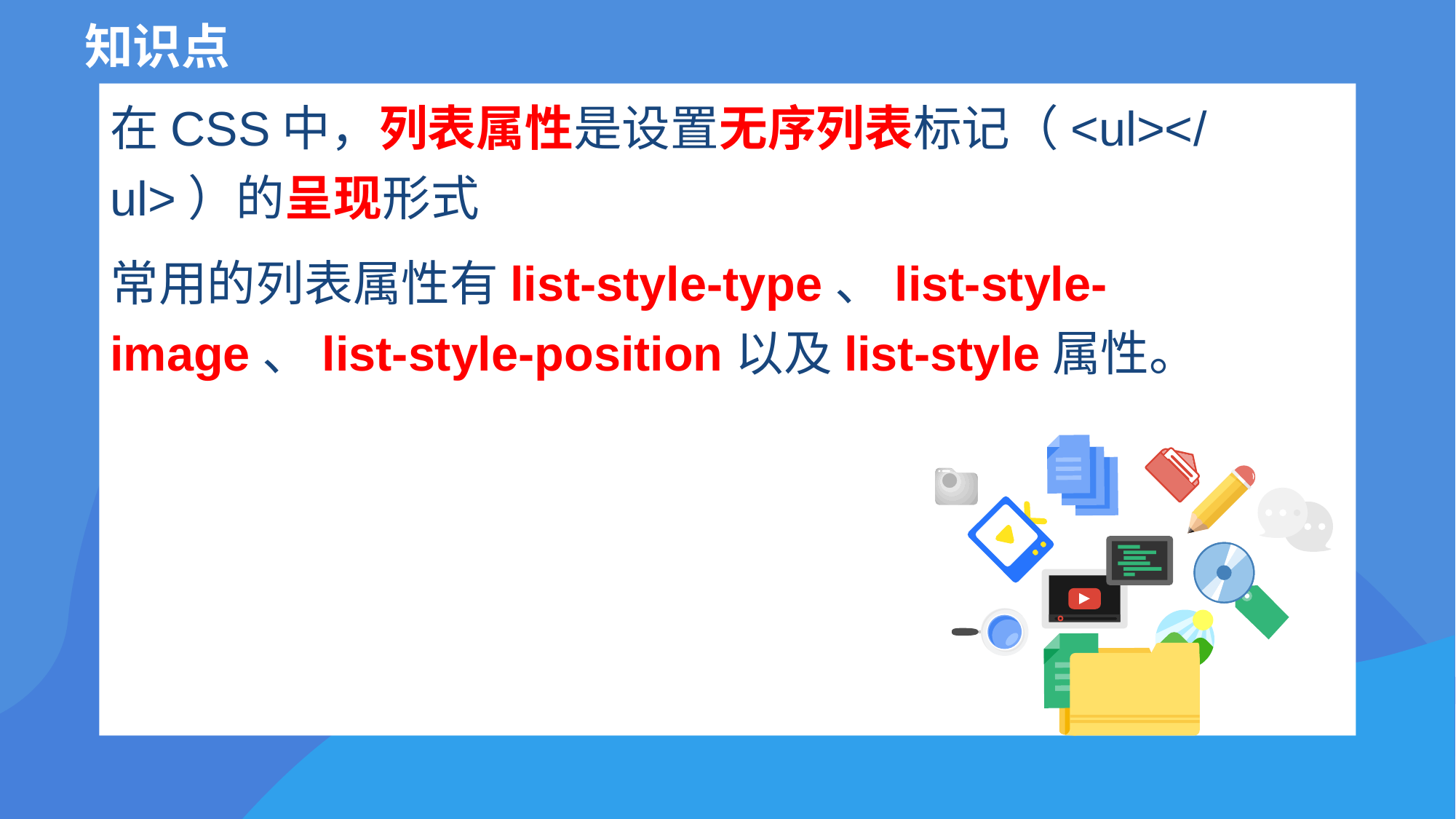

知识点
在CSS中，列表属性是设置无序列表标记（<ul></ul>）的呈现形式
常用的列表属性有list-style-type、list-style-image、list-style-position以及list-style属性。